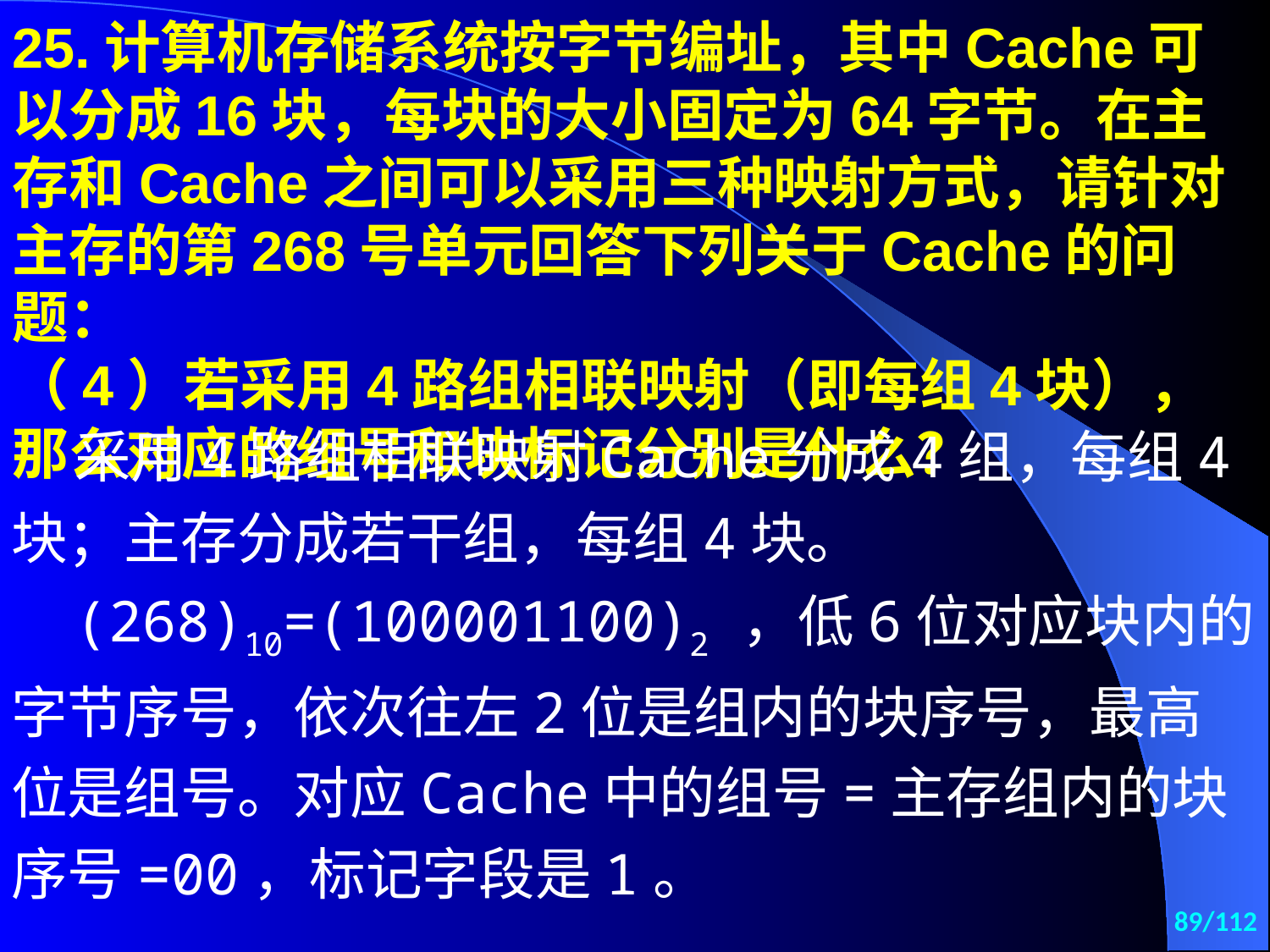

25.计算机存储系统按字节编址，其中Cache可以分成16块，每块的大小固定为64字节。在主存和Cache之间可以采用三种映射方式，请针对主存的第268号单元回答下列关于Cache的问题：
（4）若采用4路组相联映射（即每组4块），那么对应的组号和块标记分别是什么？
采用4路组相联映射Cache分成4组，每组4块；主存分成若干组，每组4块。
(268)10=(100001100)2 ，低6位对应块内的字节序号，依次往左2位是组内的块序号，最高位是组号。对应Cache中的组号=主存组内的块序号=00，标记字段是1。
89/112